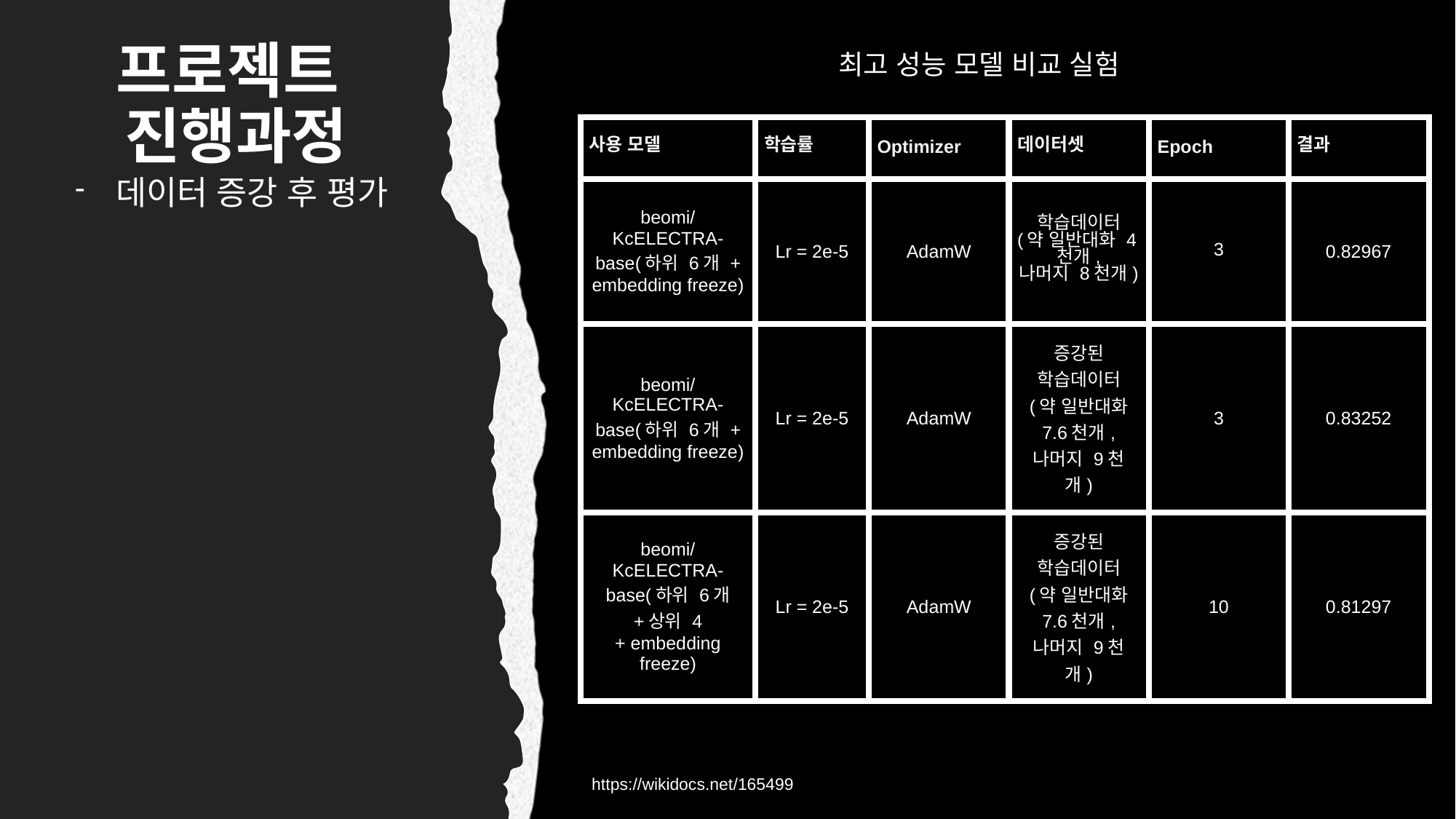

프로젝트
진행과정
데이터 증강 후 평가
최고 성능 모델 비교 실험
| 사용 모델 | 학습률 | Optimizer | 데이터셋 | Epoch | 결과 |
| --- | --- | --- | --- | --- | --- |
| beomi/KcELECTRA-base(하위 6개 + embedding freeze) | Lr = 2e-5 | AdamW | 학습데이터 (약 일반대화 4천개, 나머지 8천개) | 3 | 0.82967 |
| beomi/KcELECTRA-base(하위 6개 + embedding freeze) | Lr = 2e-5 | AdamW | 증강된 학습데이터 (약 일반대화 7.6천개, 나머지 9천개) | 3 | 0.83252 |
| beomi/KcELECTRA-base(하위 6개 +상위 4 + embedding freeze) | Lr = 2e-5 | AdamW | 증강된 학습데이터 (약 일반대화 7.6천개, 나머지 9천개) | 10 | 0.81297 |
https://wikidocs.net/165499